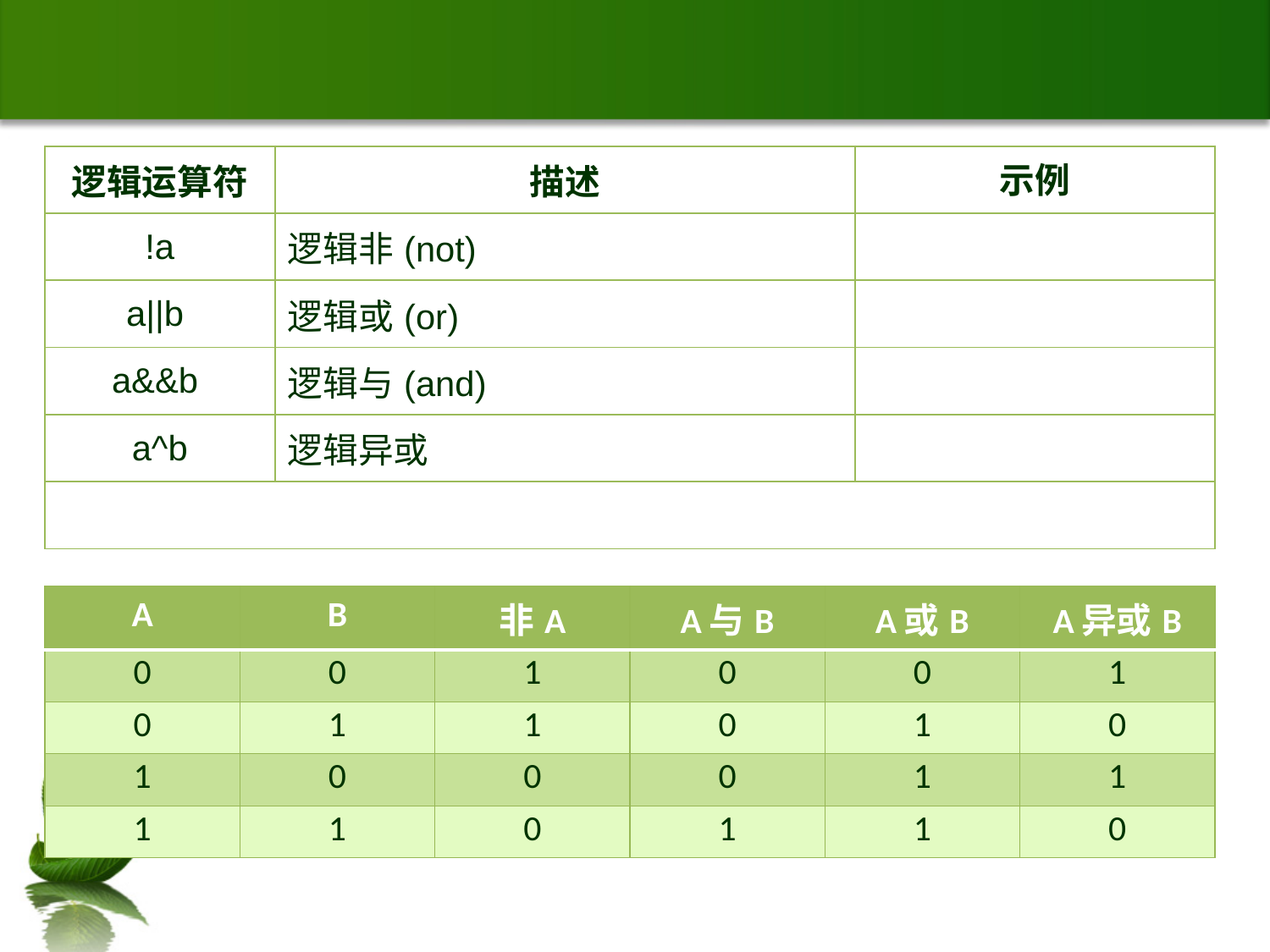

| 逻辑运算符 | 描述 | 示例 |
| --- | --- | --- |
| !a | 逻辑非(not) |  |
| a||b | 逻辑或(or) |  |
| a&&b | 逻辑与(and) |  |
| a^b | 逻辑异或 |  |
|  |  |  |
| A | B | 非A | A与B | A或B | A异或B |
| --- | --- | --- | --- | --- | --- |
| 0 | 0 | 1 | 0 | 0 | 1 |
| 0 | 1 | 1 | 0 | 1 | 0 |
| 1 | 0 | 0 | 0 | 1 | 1 |
| 1 | 1 | 0 | 1 | 1 | 0 |